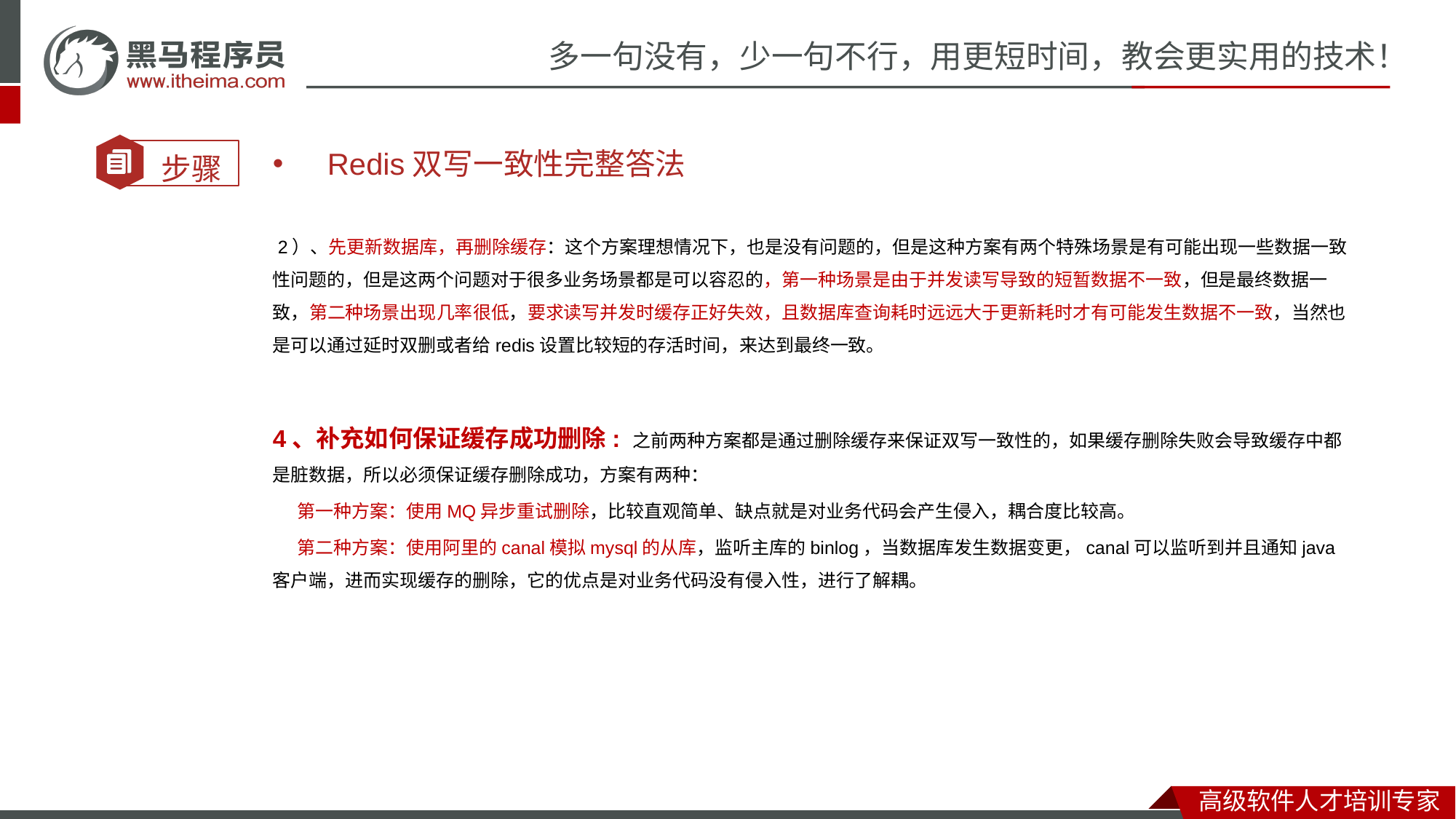

Redis双写一致性完整答法

 2）、先更新数据库，再删除缓存：这个方案理想情况下，也是没有问题的，但是这种方案有两个特殊场景是有可能出现一些数据一致性问题的，但是这两个问题对于很多业务场景都是可以容忍的，第一种场景是由于并发读写导致的短暂数据不一致，但是最终数据一致，第二种场景出现几率很低，要求读写并发时缓存正好失效，且数据库查询耗时远远大于更新耗时才有可能发生数据不一致，当然也是可以通过延时双删或者给redis设置比较短的存活时间，来达到最终一致。

4、补充如何保证缓存成功删除: 之前两种方案都是通过删除缓存来保证双写一致性的，如果缓存删除失败会导致缓存中都是脏数据，所以必须保证缓存删除成功，方案有两种：
     第一种方案：使用MQ异步重试删除，比较直观简单、缺点就是对业务代码会产生侵入，耦合度比较高。
     第二种方案：使用阿里的canal模拟mysql的从库，监听主库的binlog，当数据库发生数据变更，canal可以监听到并且通知java客户端，进而实现缓存的删除，它的优点是对业务代码没有侵入性，进行了解耦。